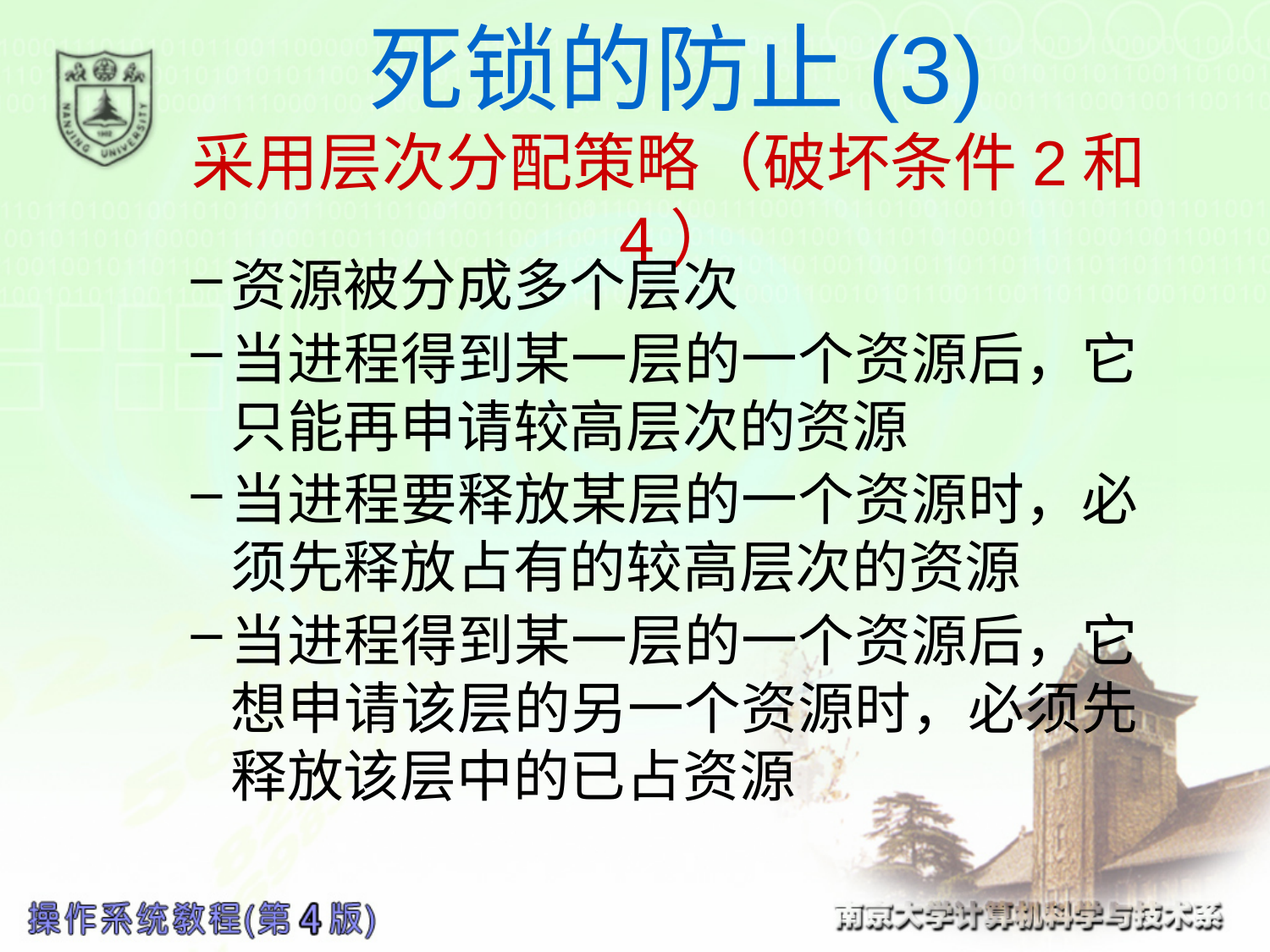

# 死锁的防止(3) 采用层次分配策略（破坏条件2和4）
资源被分成多个层次
当进程得到某一层的一个资源后，它只能再申请较高层次的资源
当进程要释放某层的一个资源时，必须先释放占有的较高层次的资源
当进程得到某一层的一个资源后，它想申请该层的另一个资源时，必须先释放该层中的已占资源